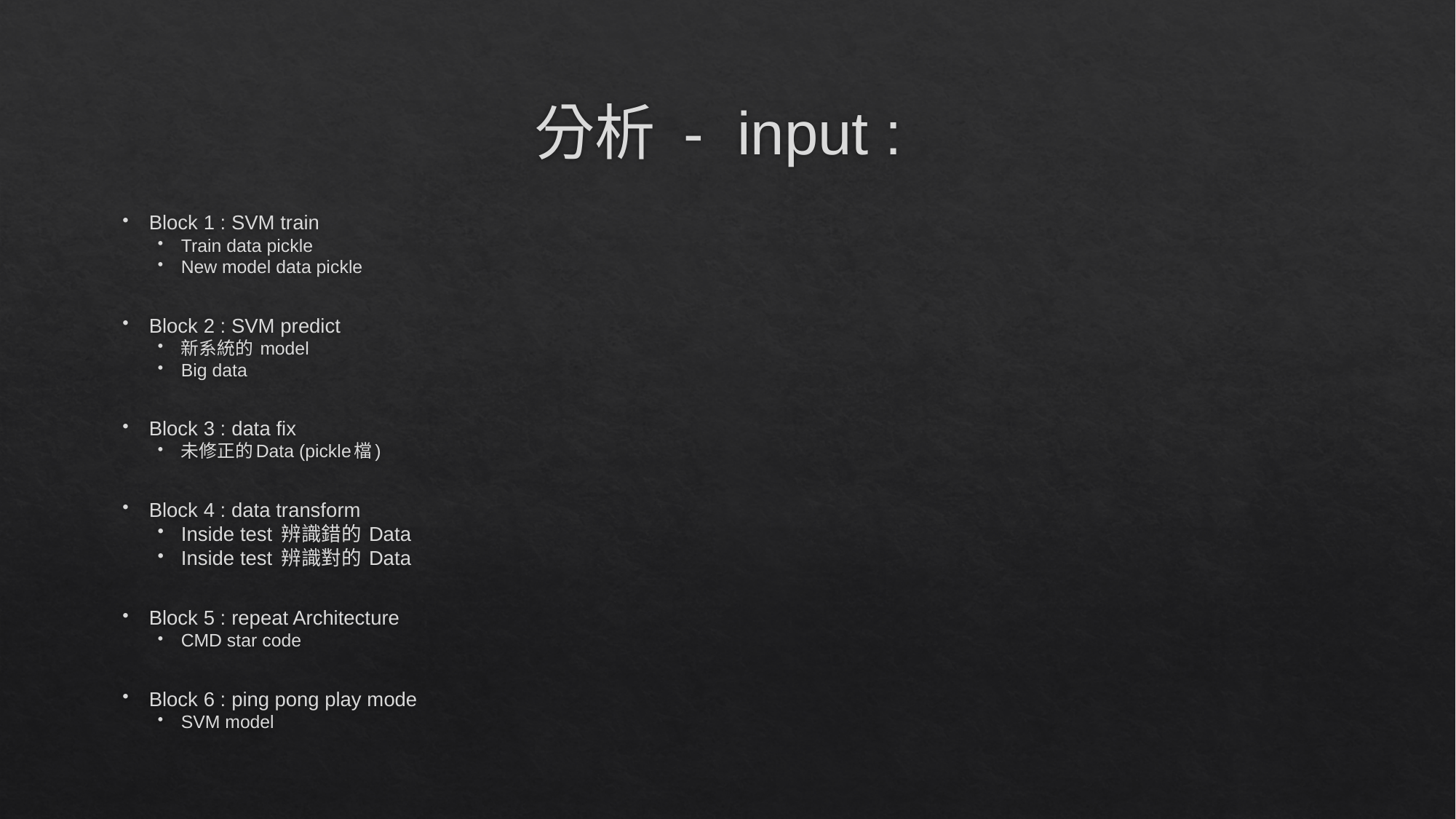

# 分析 -  input :
Block 1 : SVM train
Train data pickle
New model data pickle

Block 2 : SVM predict
新系統的 model
Big data

Block 3 : data fix
未修正的Data (pickle檔)

Block 4 : data transform
Inside test 辨識錯的 Data
Inside test 辨識對的 Data

Block 5 : repeat Architecture
CMD star code

Block 6 : ping pong play mode
SVM model